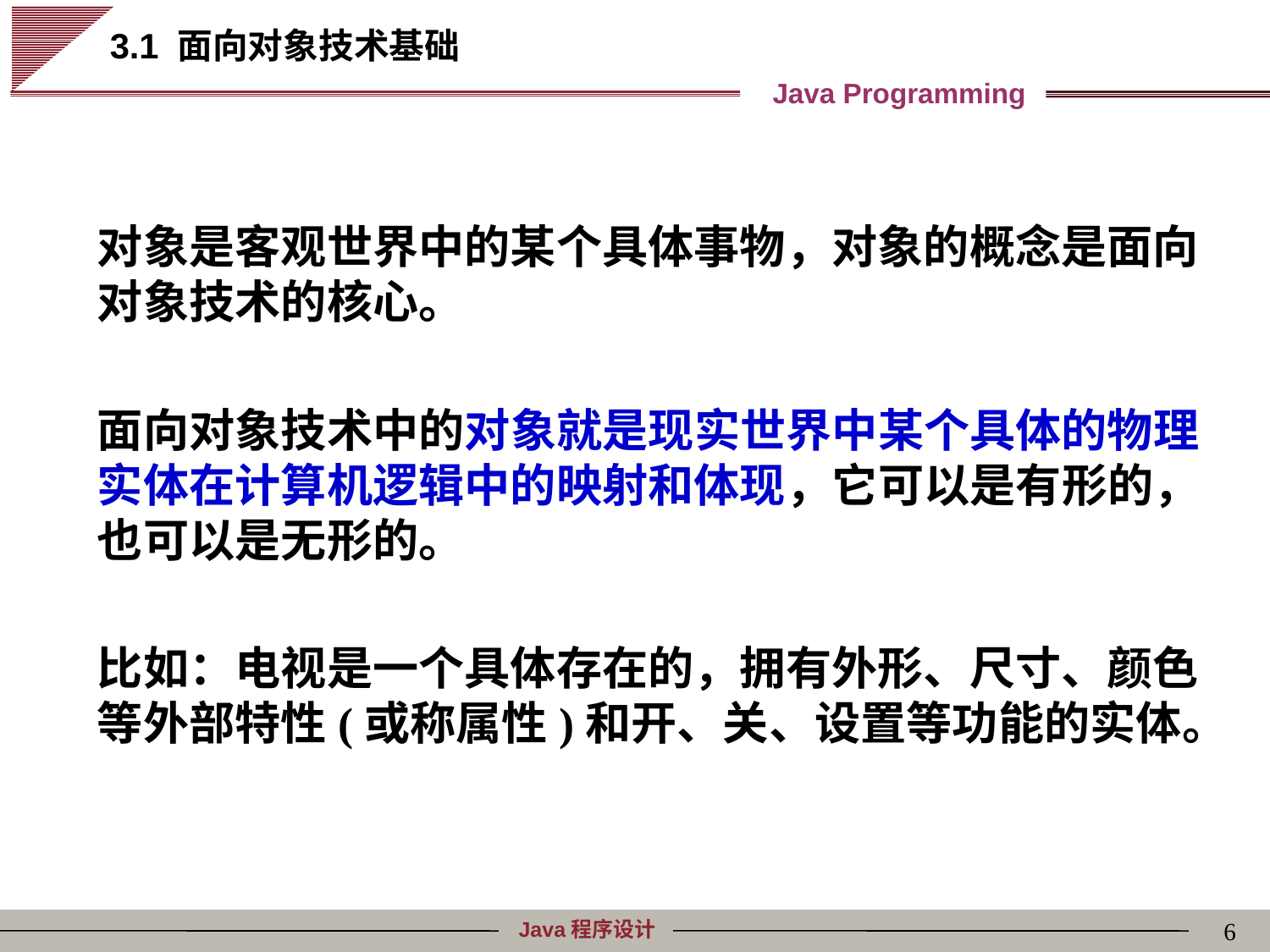

# 3.1 面向对象技术基础
对象是客观世界中的某个具体事物，对象的概念是面向对象技术的核心。

面向对象技术中的对象就是现实世界中某个具体的物理实体在计算机逻辑中的映射和体现，它可以是有形的，也可以是无形的。

比如：电视是一个具体存在的，拥有外形、尺寸、颜色等外部特性(或称属性)和开、关、设置等功能的实体。